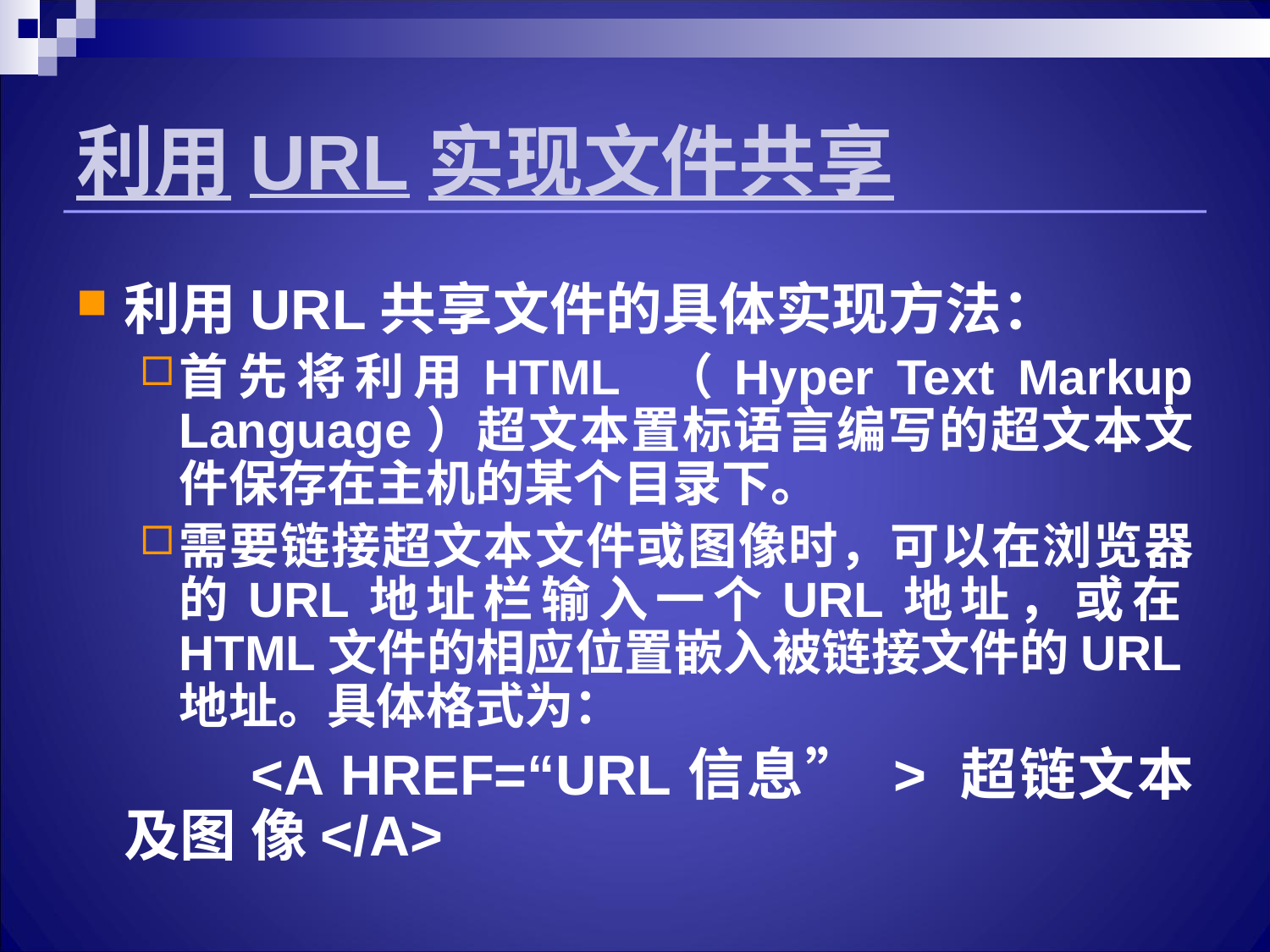

利用URL实现文件共享
利用URL共享文件的具体实现方法：
首先将利用HTML （Hyper Text Markup Language）超文本置标语言编写的超文本文件保存在主机的某个目录下。
需要链接超文本文件或图像时，可以在浏览器的URL地址栏输入一个URL地址，或在HTML文件的相应位置嵌入被链接文件的URL地址。具体格式为：
		<A HREF=“URL信息” > 超链文本及图	像</A>